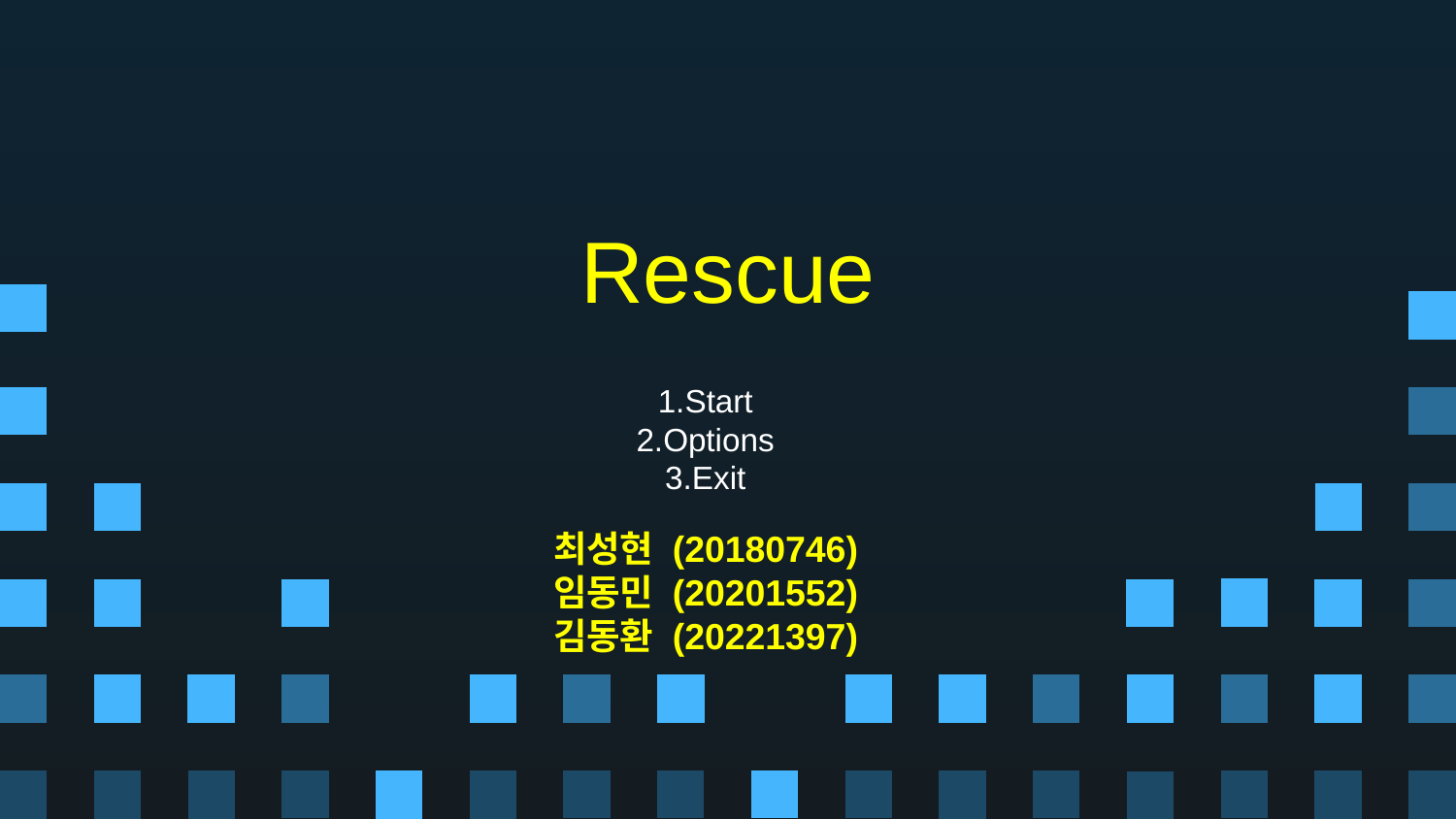

Rescue
# 1.Start 2.Options 3.Exit
최성현 (20180746)
임동민 (20201552)
김동환 (20221397)